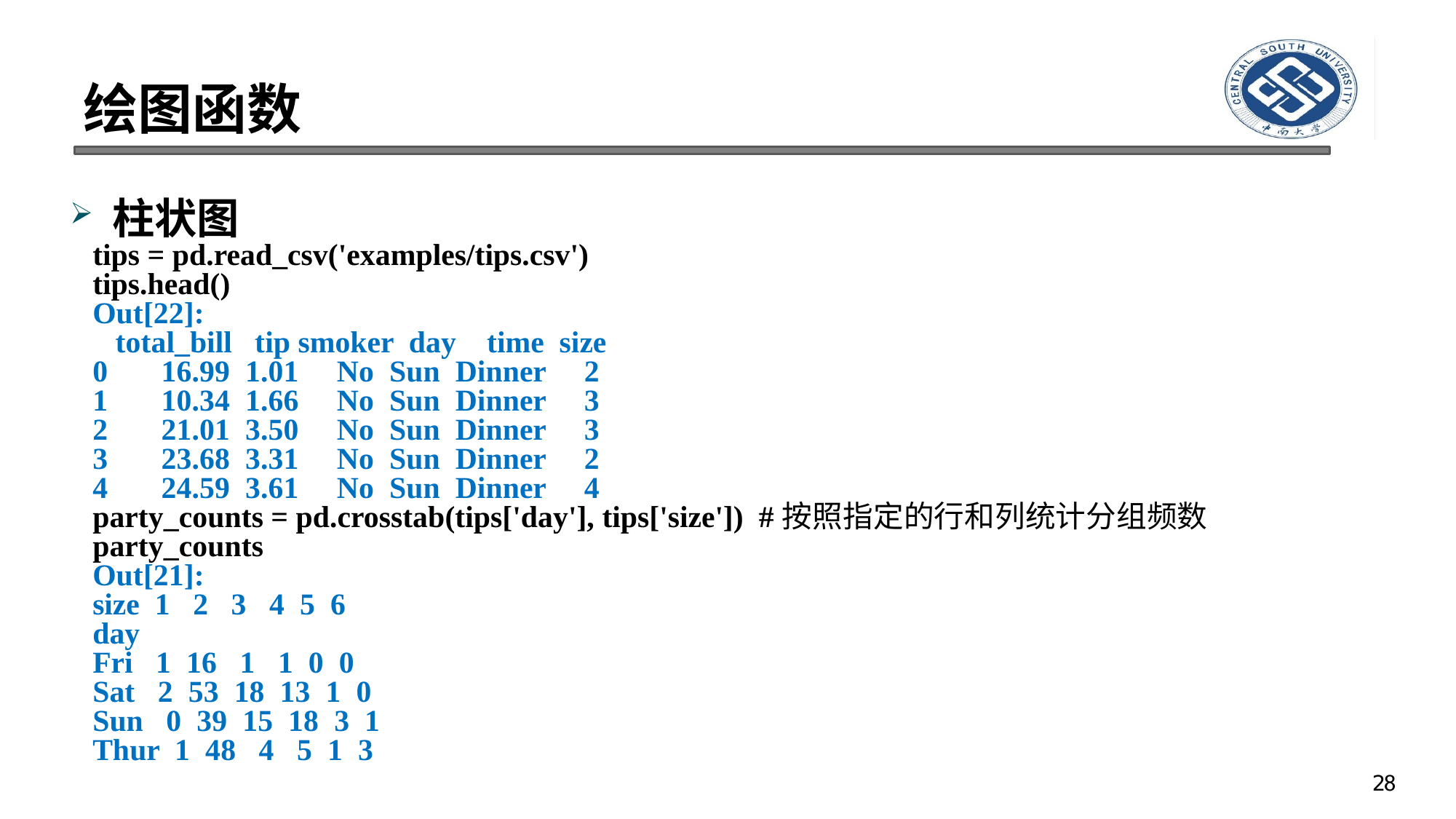

# 绘图函数
柱状图
tips = pd.read_csv('examples/tips.csv')
tips.head()
Out[22]:
   total_bill   tip smoker  day    time  size
0       16.99  1.01     No  Sun  Dinner     2
1       10.34  1.66     No  Sun  Dinner     3
2       21.01  3.50     No  Sun  Dinner     3
3       23.68  3.31     No  Sun  Dinner     2
4       24.59  3.61     No  Sun  Dinner     4
party_counts = pd.crosstab(tips['day'], tips['size'])  #按照指定的行和列统计分组频数
party_counts
Out[21]:
size  1   2   3   4  5  6
day
Fri   1  16   1   1  0  0
Sat   2  53  18  13  1  0
Sun   0  39  15  18  3  1
Thur  1  48   4   5  1  3
28